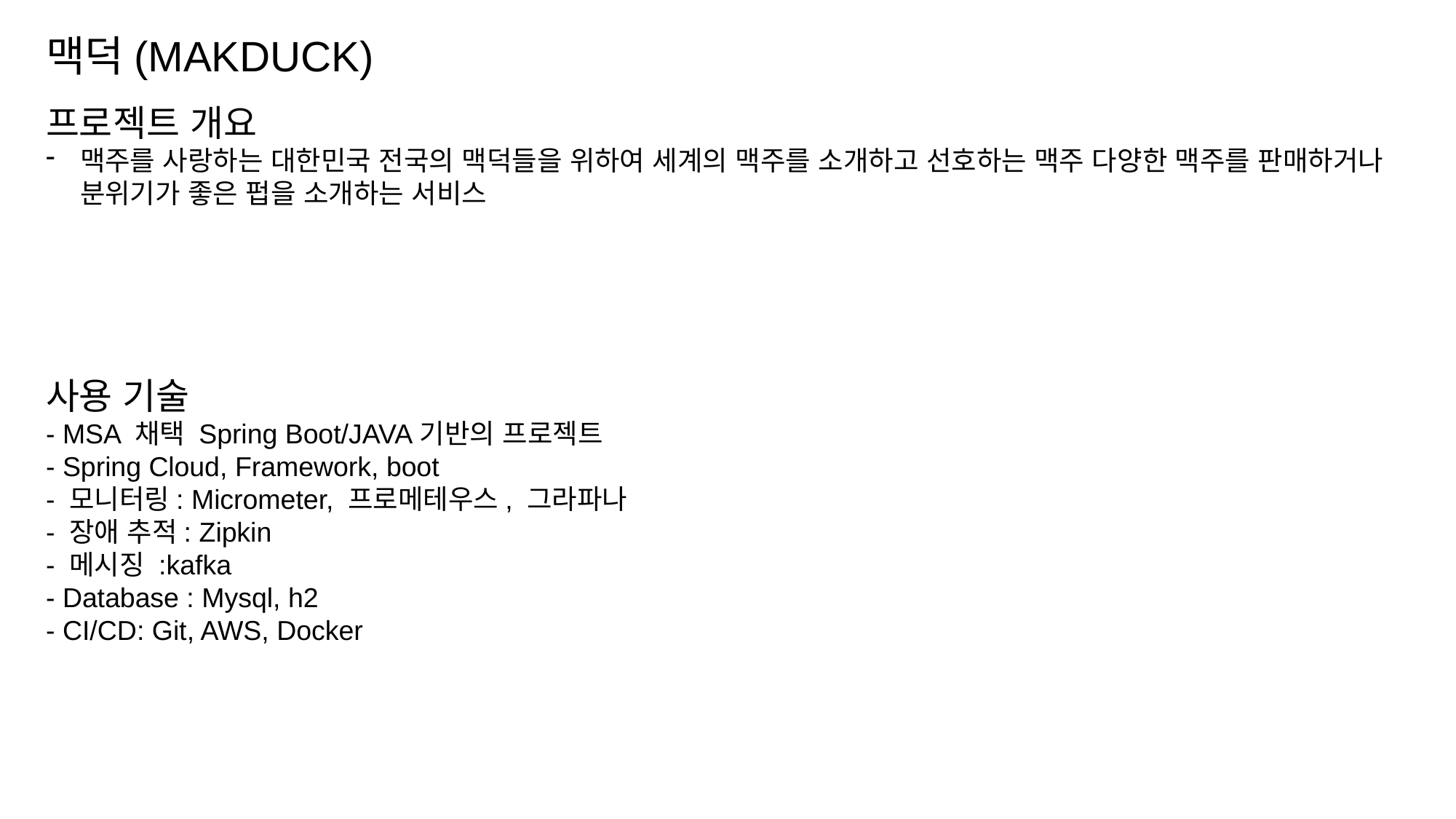

맥덕(MAKDUCK)
프로젝트 개요
맥주를 사랑하는 대한민국 전국의 맥덕들을 위하여 세계의 맥주를 소개하고 선호하는 맥주 다양한 맥주를 판매하거나 분위기가 좋은 펍을 소개하는 서비스

사용 기술
- MSA 채택 Spring Boot/JAVA기반의 프로젝트
- Spring Cloud, Framework, boot
- 모니터링: Micrometer, 프로메테우스, 그라파나
- 장애 추적: Zipkin
- 메시징 :kafka
- Database : Mysql, h2
- CI/CD: Git, AWS, Docker